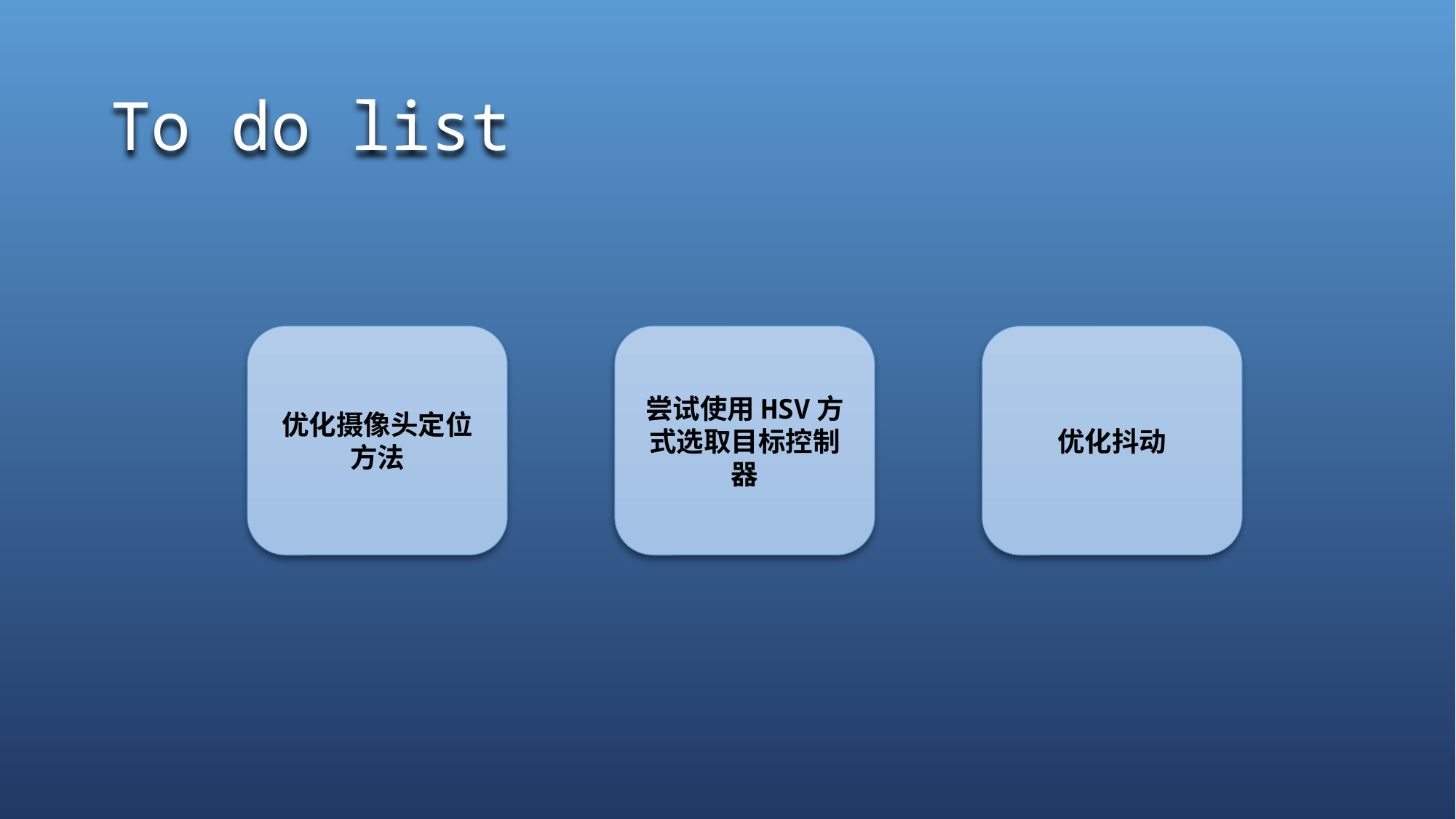

# To do list
优化抖动
优化摄像头定位方法
尝试使用HSV方式选取目标控制器